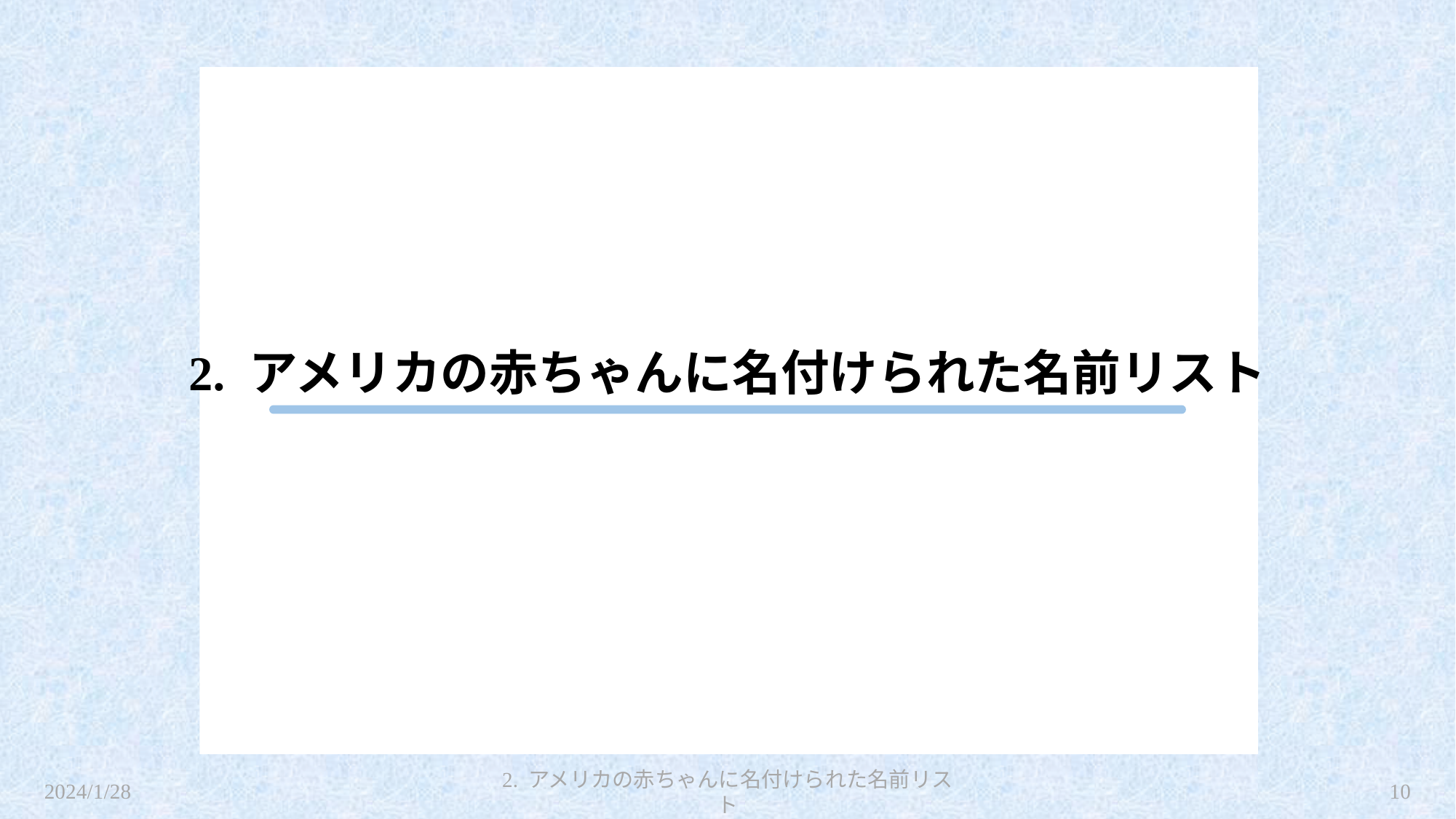

# 2. アメリカの赤ちゃんに名付けられた名前リスト
2024/1/28
10
2. アメリカの赤ちゃんに名付けられた名前リスト